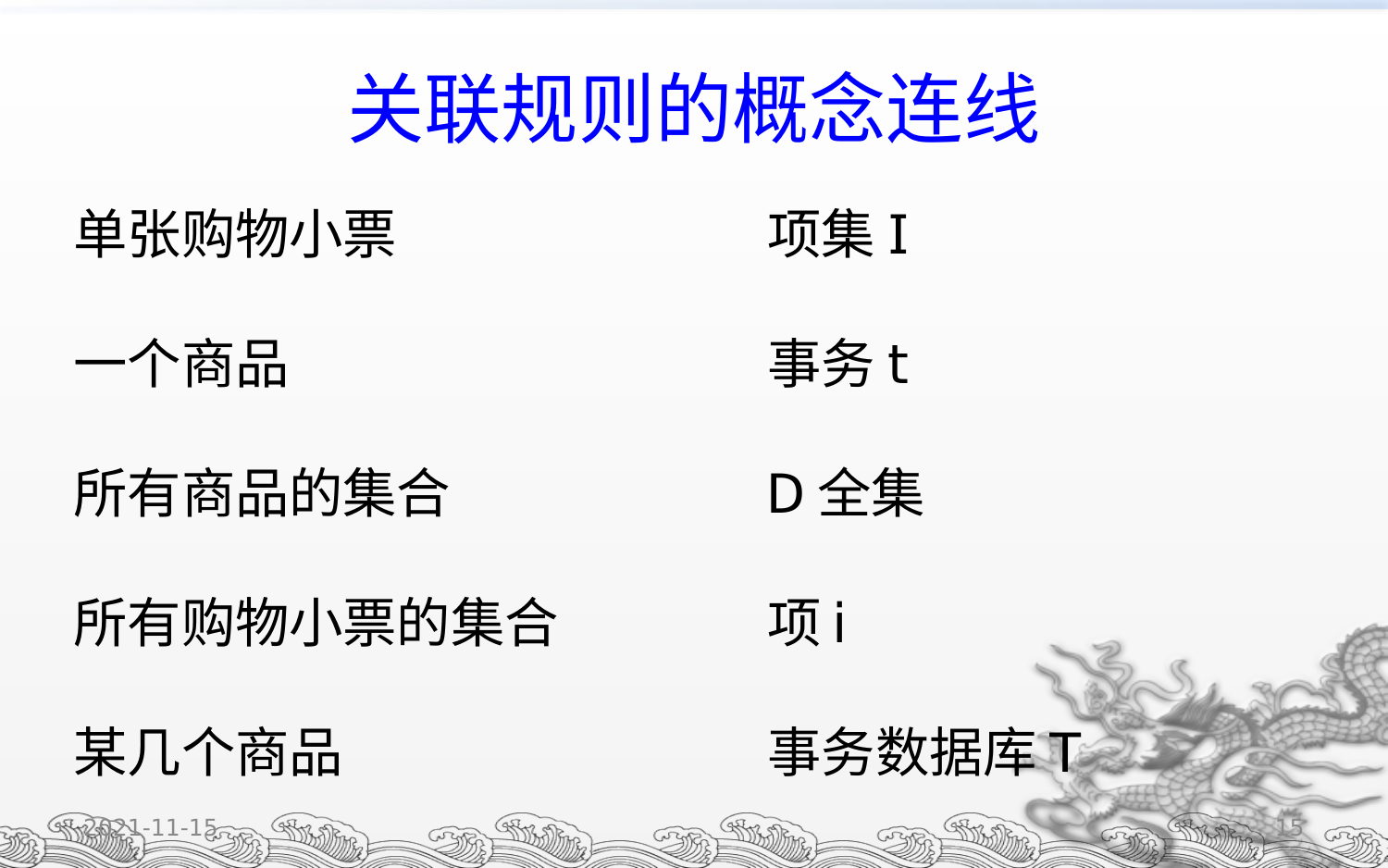

关联规则的概念连线
单张购物小票			项集I

一个商品				事务t

所有商品的集合			D全集

所有购物小票的集合		项i

某几个商品				事务数据库T
2021-11-15
15